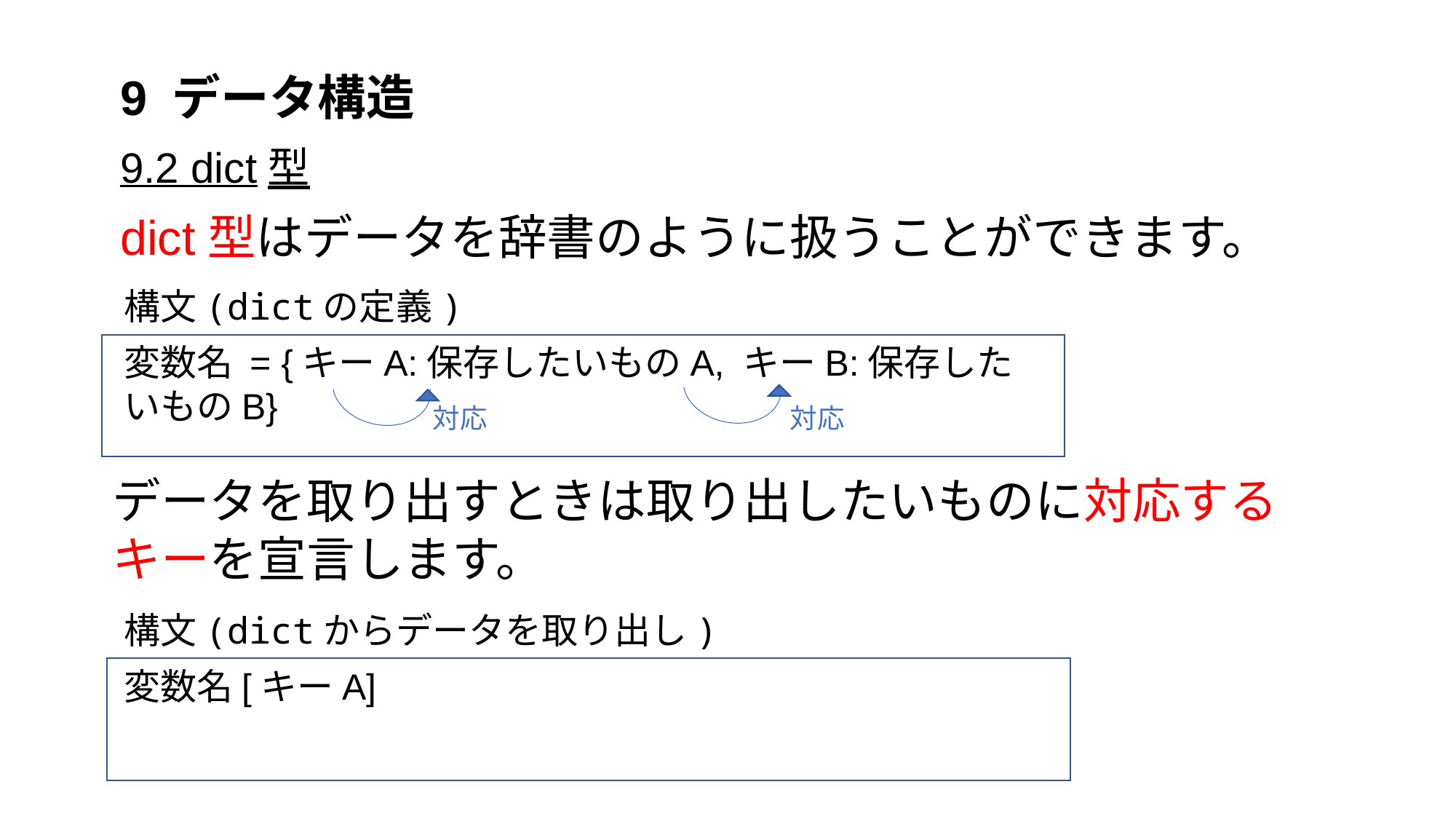

9 データ構造
9.2 dict型
dict型はデータを辞書のように扱うことができます。
構文(dictの定義)
変数名 = {キーA:保存したいものA, キーB:保存したいものB}

対応
対応
データを取り出すときは取り出したいものに対応するキーを宣言します。
構文(dictからデータを取り出し)

変数名[キーA]